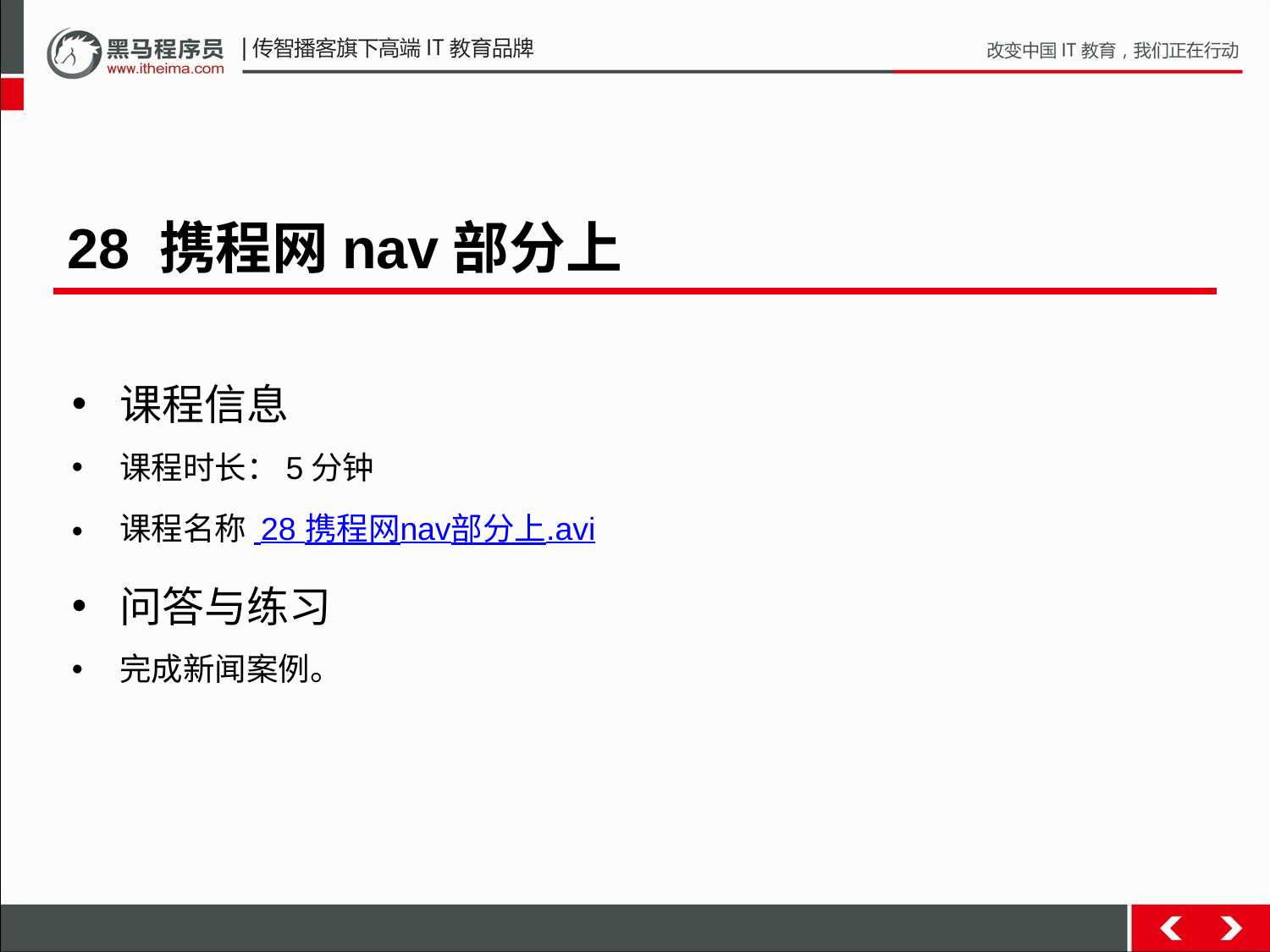

28 携程网nav部分上
课程信息
课程时长：5分钟
课程名称  28 携程网nav部分上.avi
问答与练习
完成新闻案例。